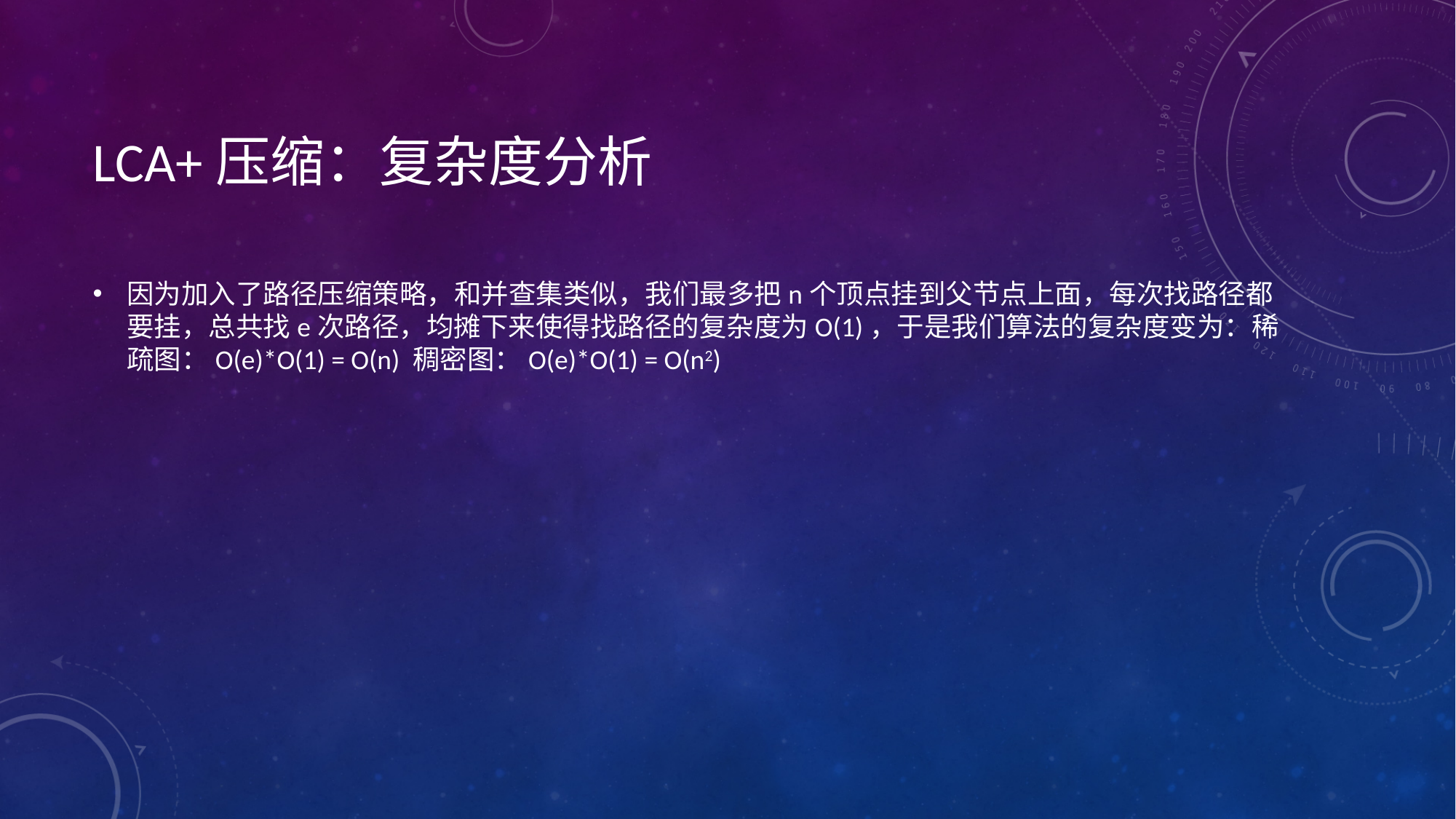

# Lca+压缩：复杂度分析
因为加入了路径压缩策略，和并查集类似，我们最多把n个顶点挂到父节点上面，每次找路径都要挂，总共找e次路径，均摊下来使得找路径的复杂度为O(1)，于是我们算法的复杂度变为：稀疏图：O(e)*O(1) = O(n) 稠密图：O(e)*O(1) = O(n2)